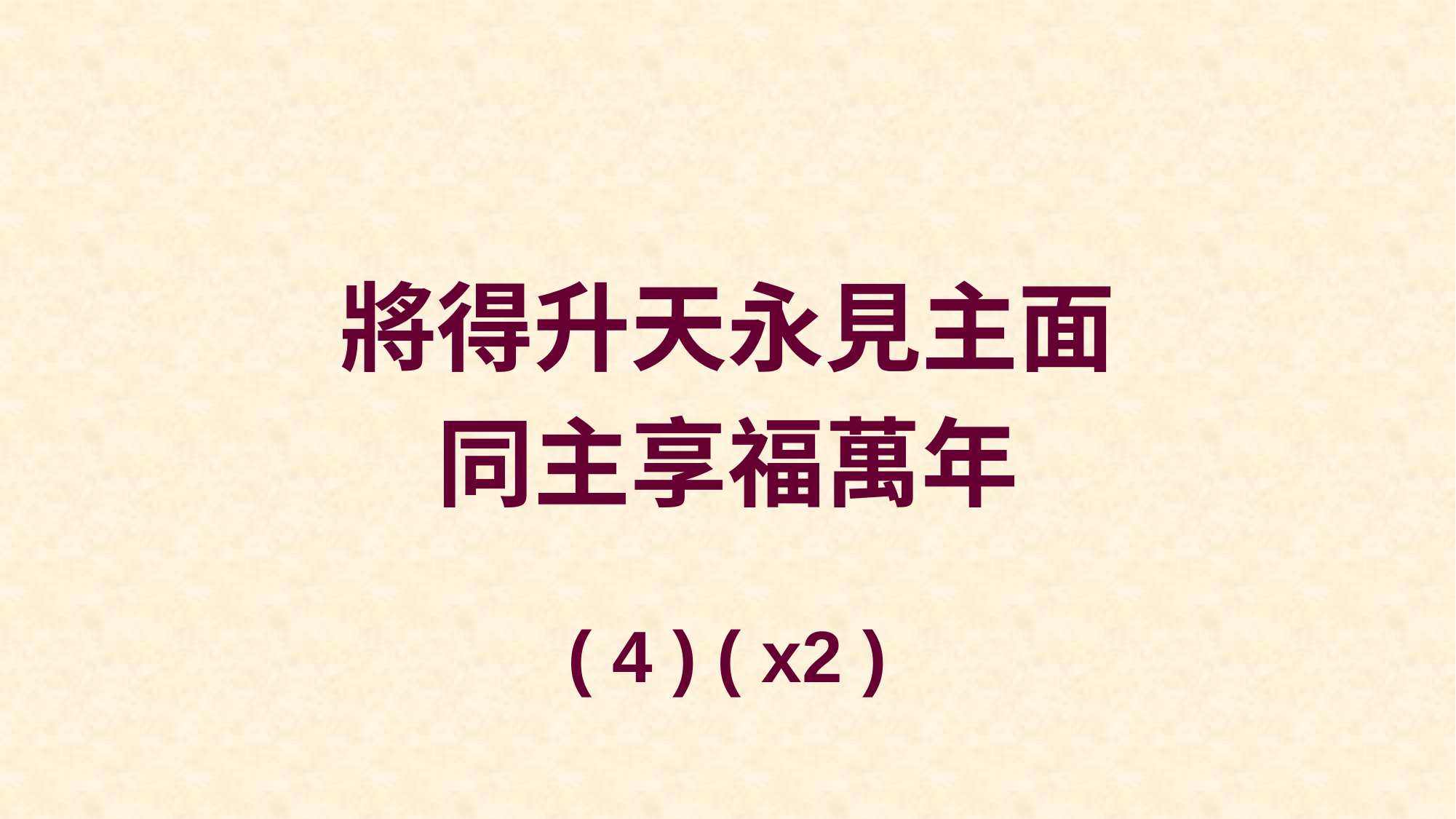

將得升天永見主面
同主享福萬年
( 4 ) ( x2 )